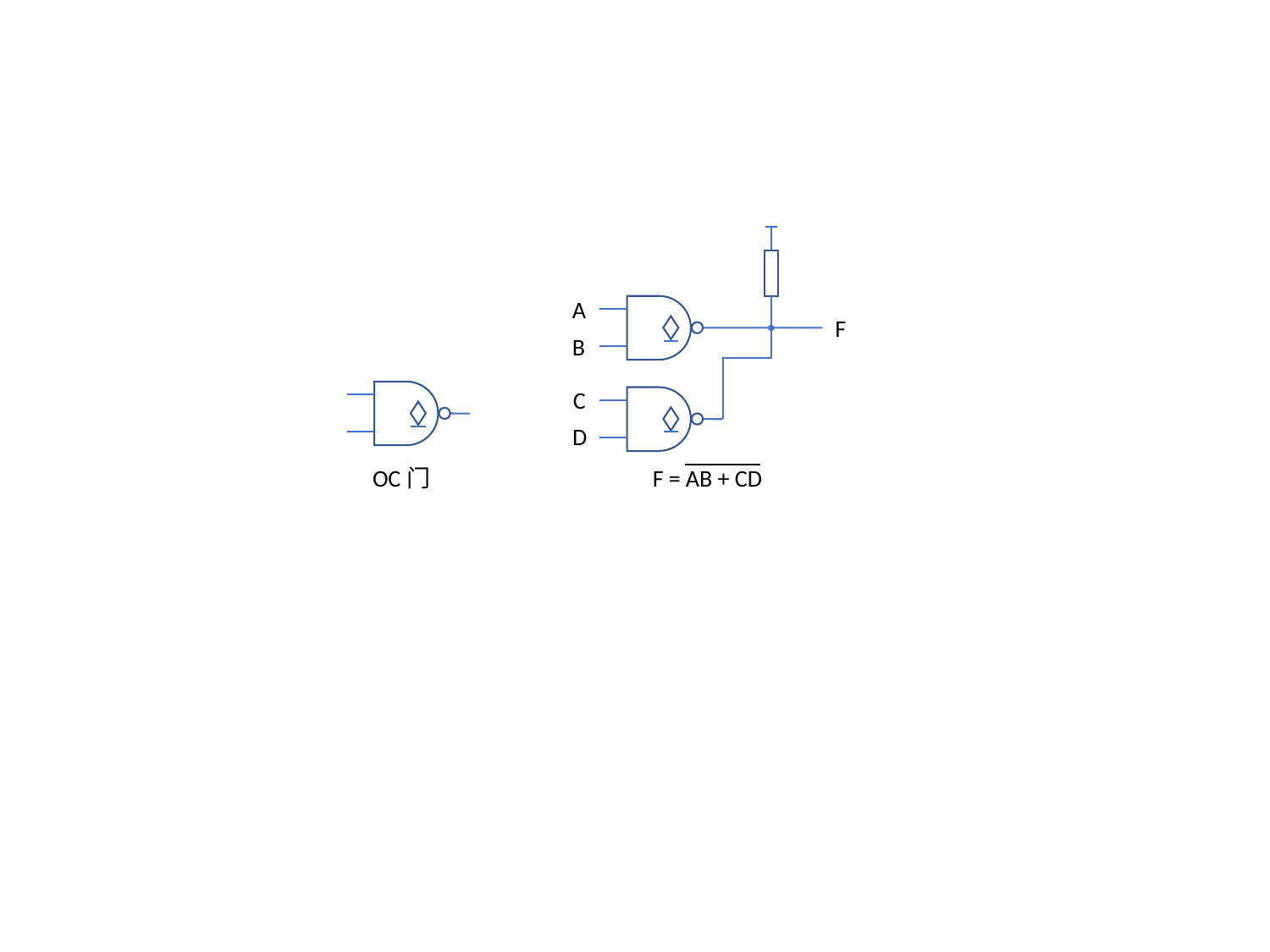

A

F

B
C

D
OC门
F = AB + CD